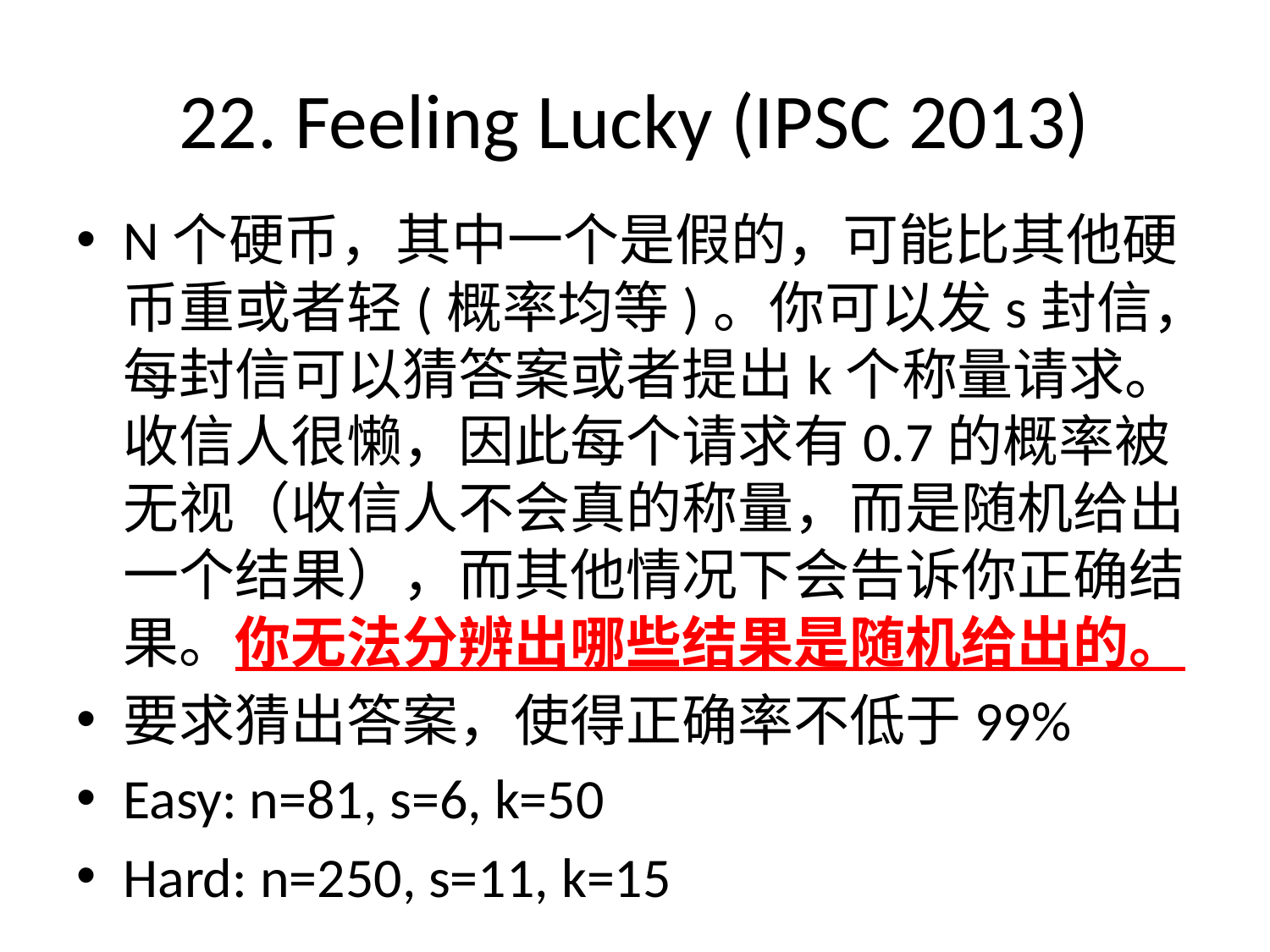

# 22. Feeling Lucky (IPSC 2013)
N个硬币，其中一个是假的，可能比其他硬币重或者轻(概率均等)。你可以发s封信，每封信可以猜答案或者提出k个称量请求。收信人很懒，因此每个请求有0.7的概率被无视（收信人不会真的称量，而是随机给出一个结果），而其他情况下会告诉你正确结果。你无法分辨出哪些结果是随机给出的。
要求猜出答案，使得正确率不低于99%
Easy: n=81, s=6, k=50
Hard: n=250, s=11, k=15